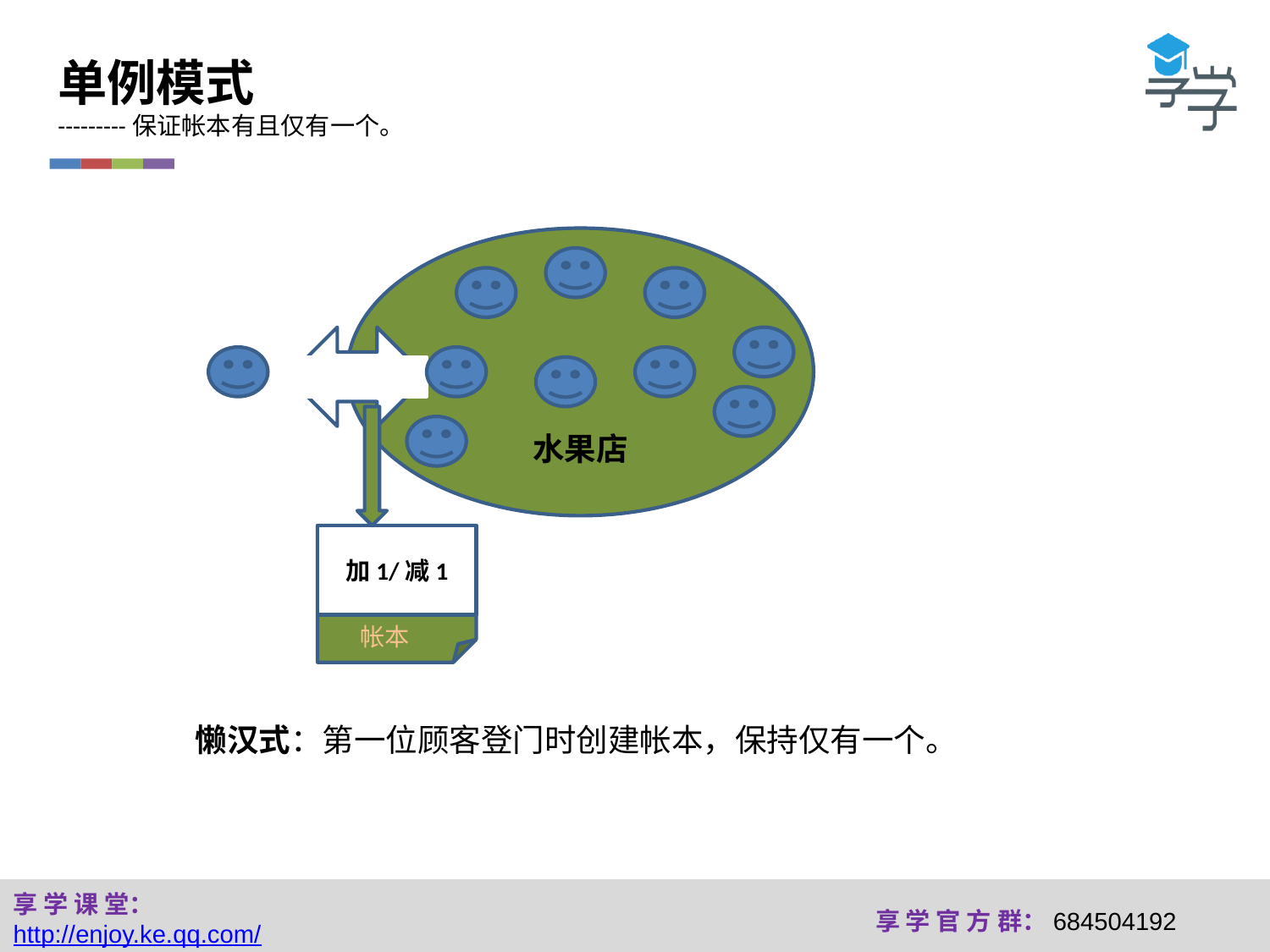

单例模式
---------保证帐本有且仅有一个。

水果店

加1/减1
帐本
懒汉式：第一位顾客登门时创建帐本，保持仅有一个。